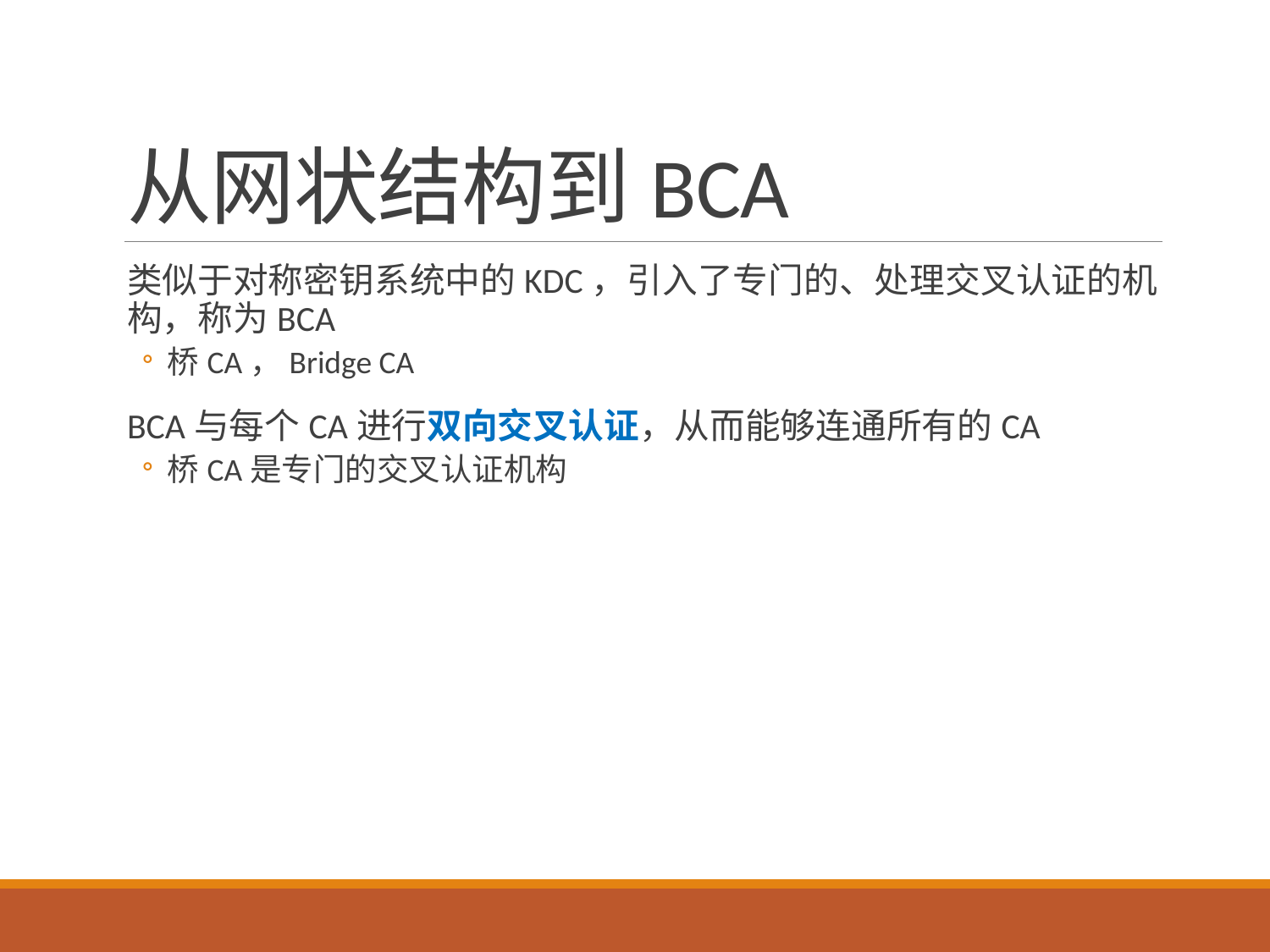

# 从网状结构到BCA
类似于对称密钥系统中的KDC，引入了专门的、处理交叉认证的机构，称为BCA
桥CA，Bridge CA
BCA与每个CA进行双向交叉认证，从而能够连通所有的CA
桥CA是专门的交叉认证机构
91